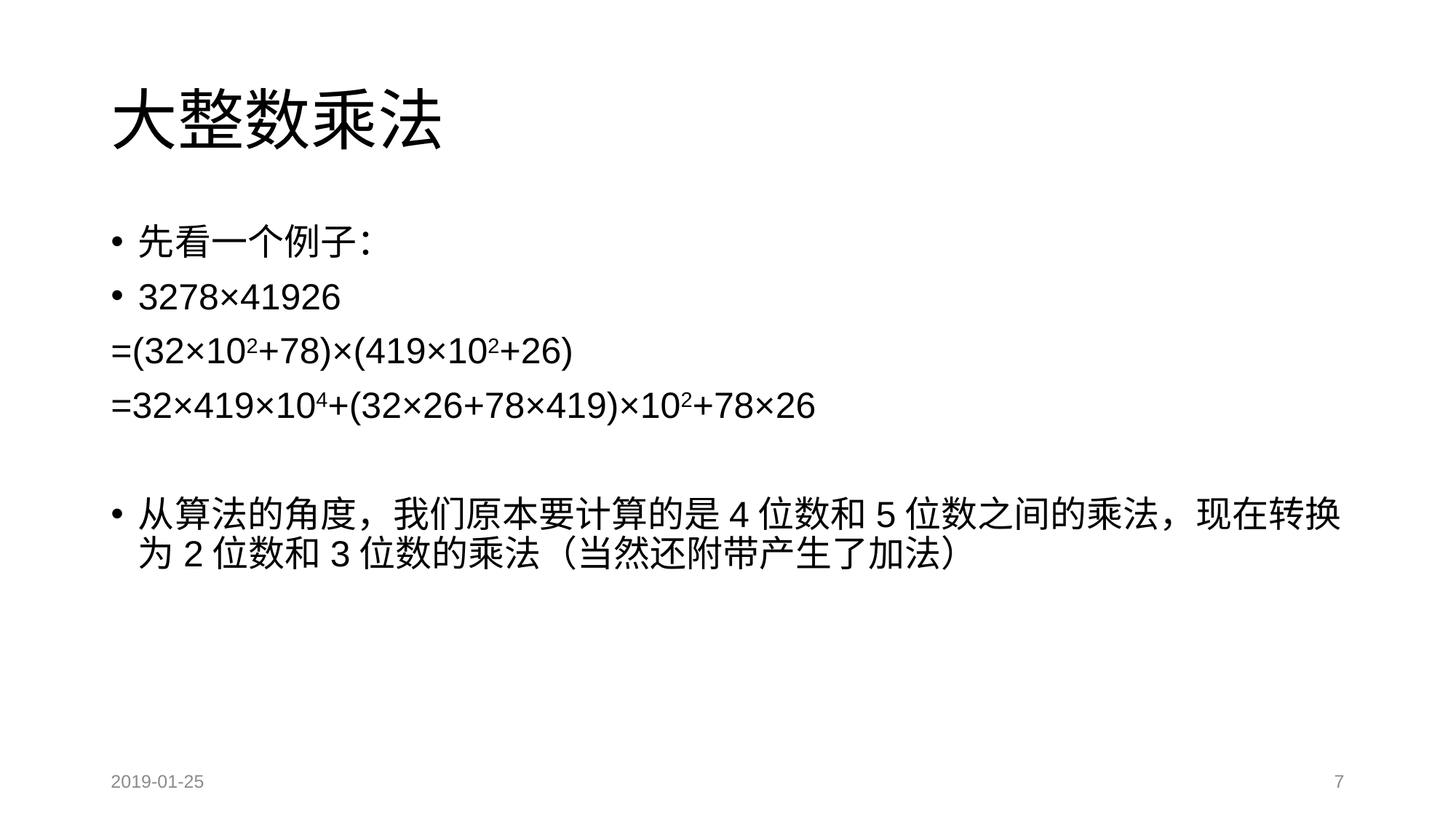

# 大整数乘法
先看一个例子：
3278×41926
=(32×102+78)×(419×102+26)
=32×419×104+(32×26+78×419)×102+78×26

从算法的角度，我们原本要计算的是4位数和5位数之间的乘法，现在转换为2位数和3位数的乘法（当然还附带产生了加法）
2019-01-25
7